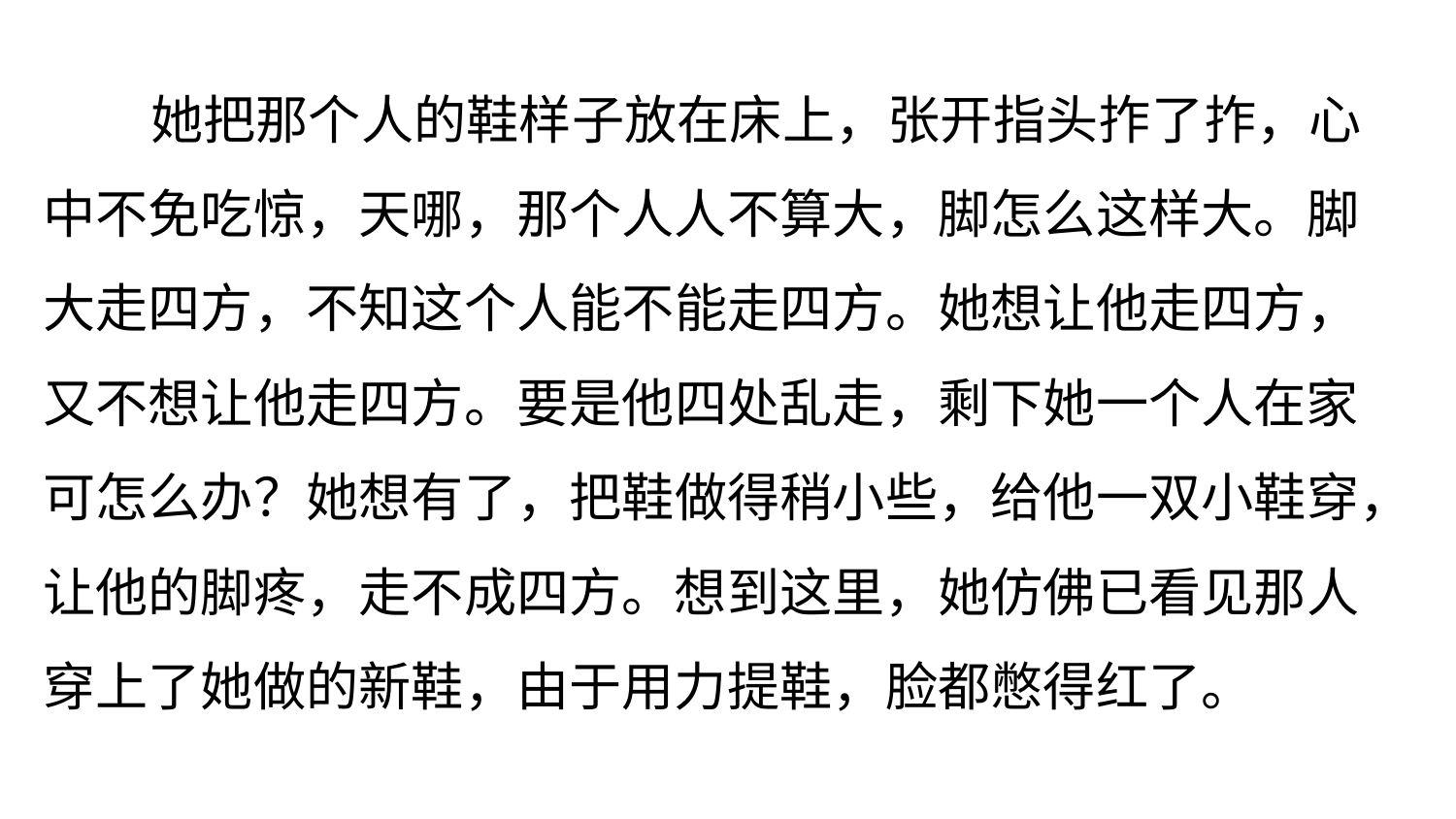

她把那个人的鞋样子放在床上，张开指头拃了拃，心中不免吃惊，天哪，那个人人不算大，脚怎么这样大。脚大走四方，不知这个人能不能走四方。她想让他走四方，又不想让他走四方。要是他四处乱走，剩下她一个人在家可怎么办？她想有了，把鞋做得稍小些，给他一双小鞋穿，让他的脚疼，走不成四方。想到这里，她仿佛已看见那人穿上了她做的新鞋，由于用力提鞋，脸都憋得红了。